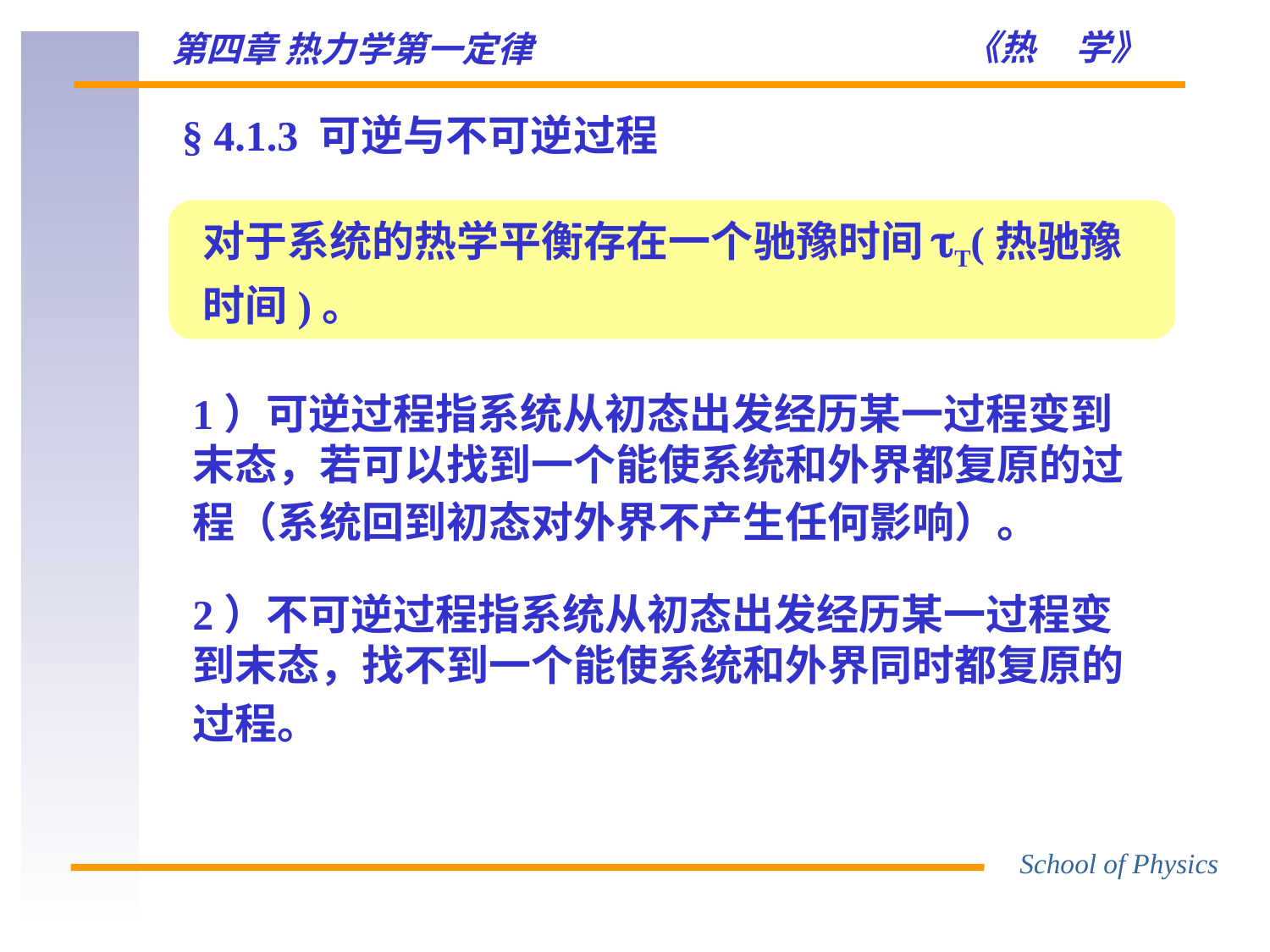

§ 4.1.3 可逆与不可逆过程

对于系统的热学平衡存在一个驰豫时间τT(热驰豫时间)。
1）可逆过程指系统从初态出发经历某一过程变到末态，若可以找到一个能使系统和外界都复原的过程（系统回到初态对外界不产生任何影响）。
2）不可逆过程指系统从初态出发经历某一过程变到末态，找不到一个能使系统和外界同时都复原的过程。